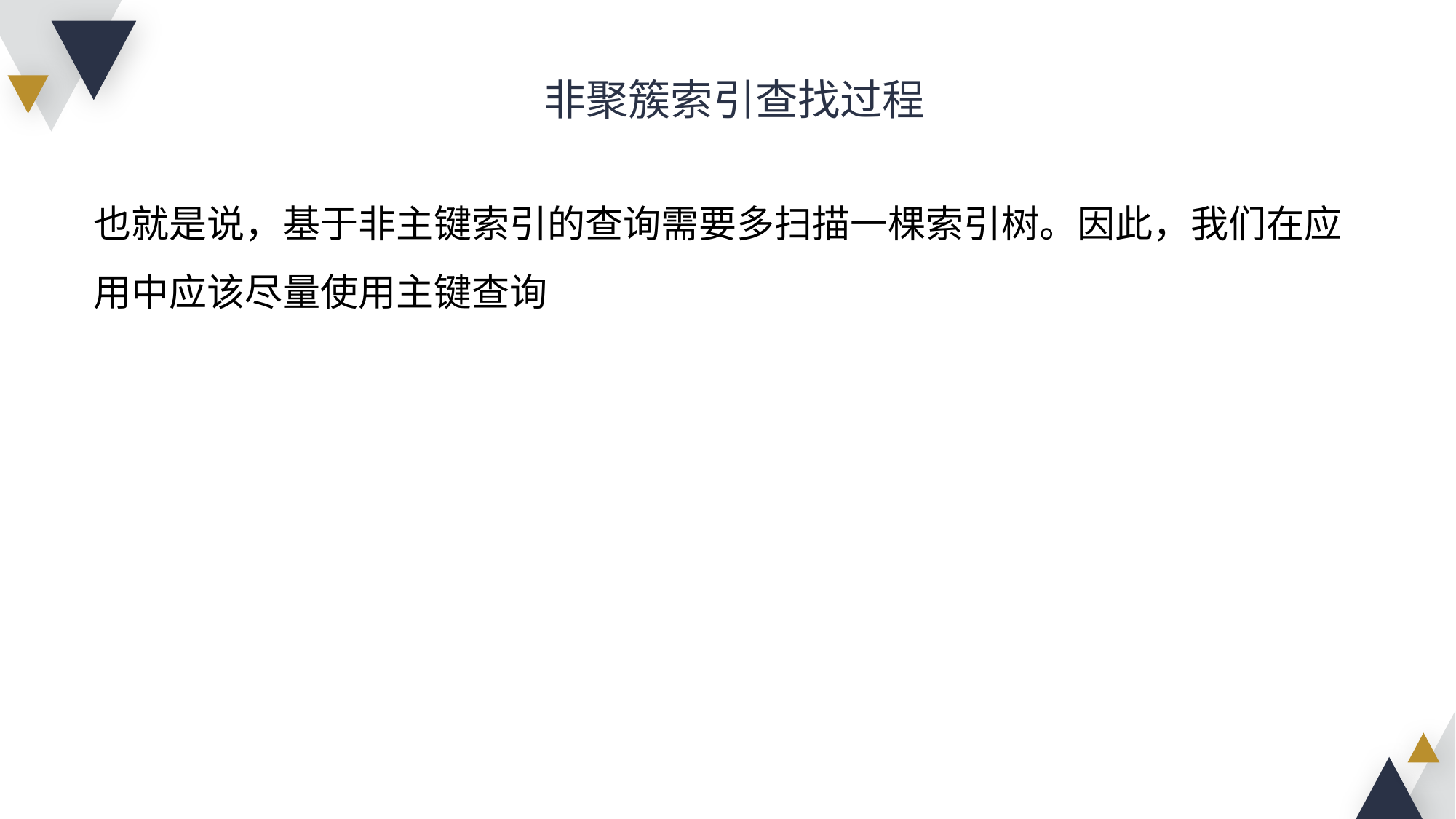

非聚簇索引查找过程
也就是说，基于非主键索引的查询需要多扫描一棵索引树。因此，我们在应用中应该尽量使用主键查询